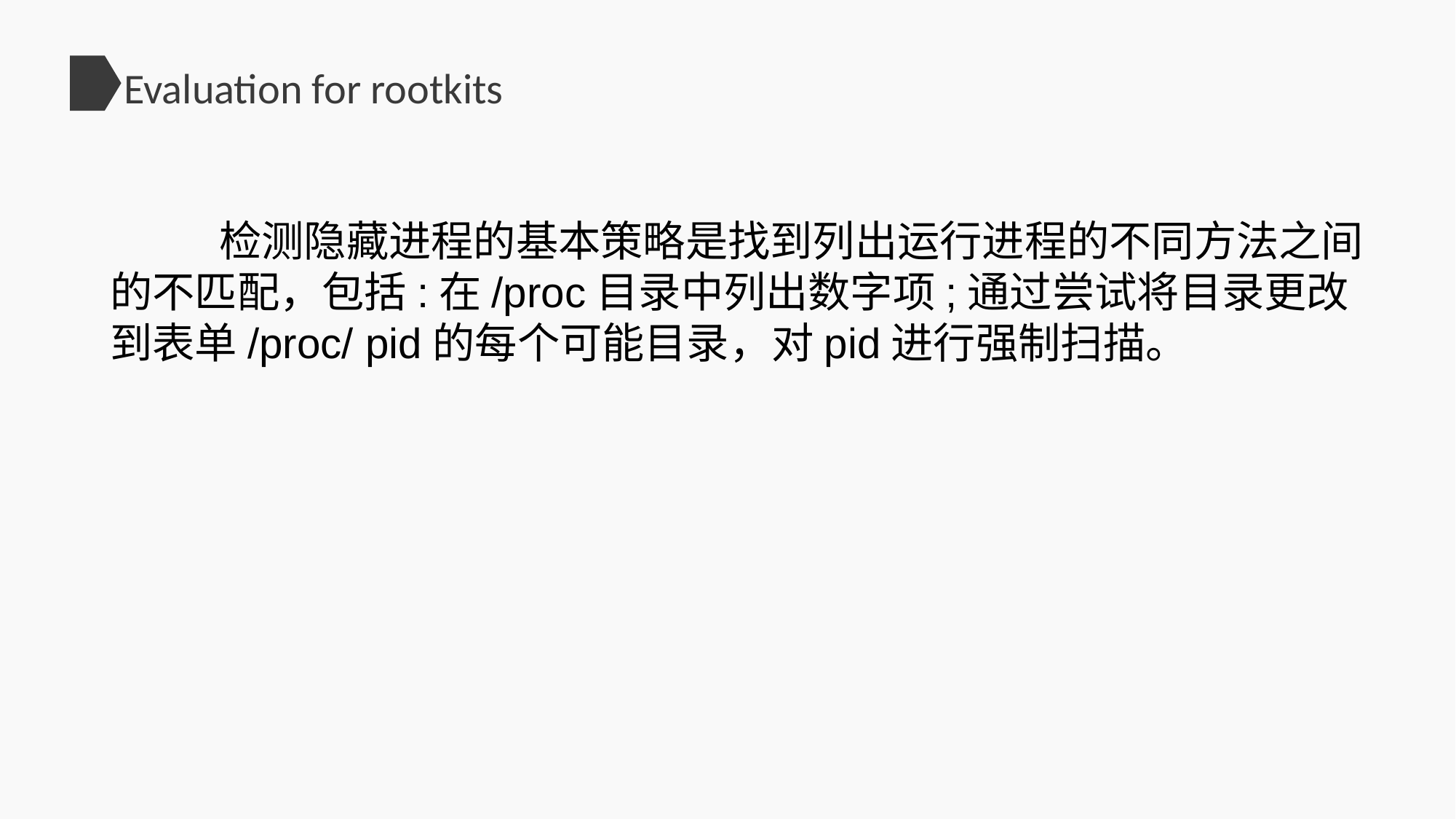

Evaluation for rootkits

	检测隐藏进程的基本策略是找到列出运行进程的不同方法之间的不匹配，包括:在/proc目录中列出数字项;通过尝试将目录更改到表单/proc/ pid的每个可能目录，对pid进行强制扫描。